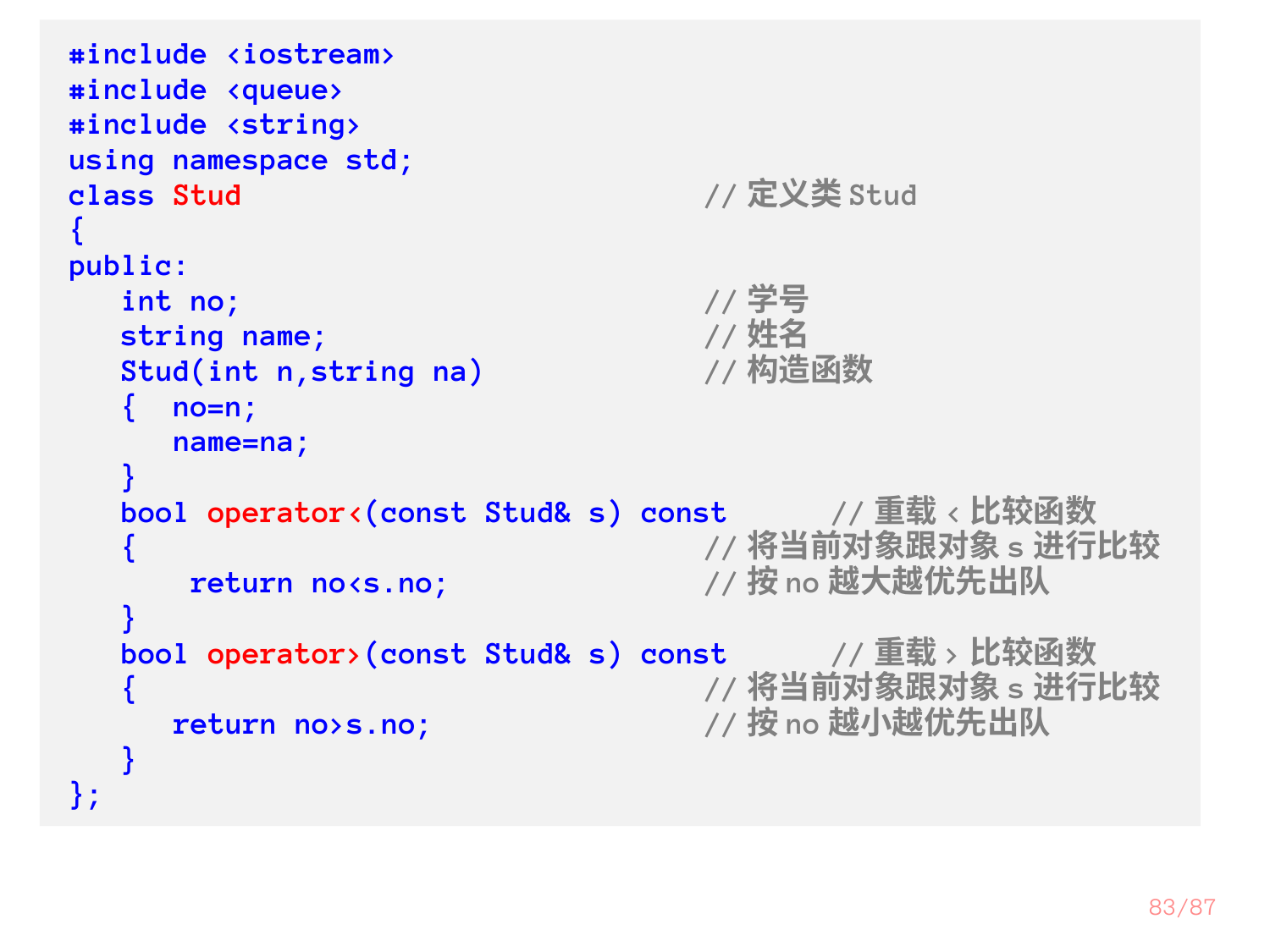

#include <iostream>
#include <queue>
#include <string>
using namespace std;
class Stud				//定义类Stud
{
public:
   int no;				//学号
   string name;			//姓名
   Stud(int n,string na)		//构造函数
   {  no=n;
      name=na;
   }
   bool operator<(const Stud& s) const	//重载<比较函数
   {					//将当前对象跟对象s进行比较
       return no<s.no;		//按no越大越优先出队
   }
   bool operator>(const Stud& s) const	//重载>比较函数
   {					//将当前对象跟对象s进行比较
      return no>s.no;  		//按no越小越优先出队
   }
};
83/87